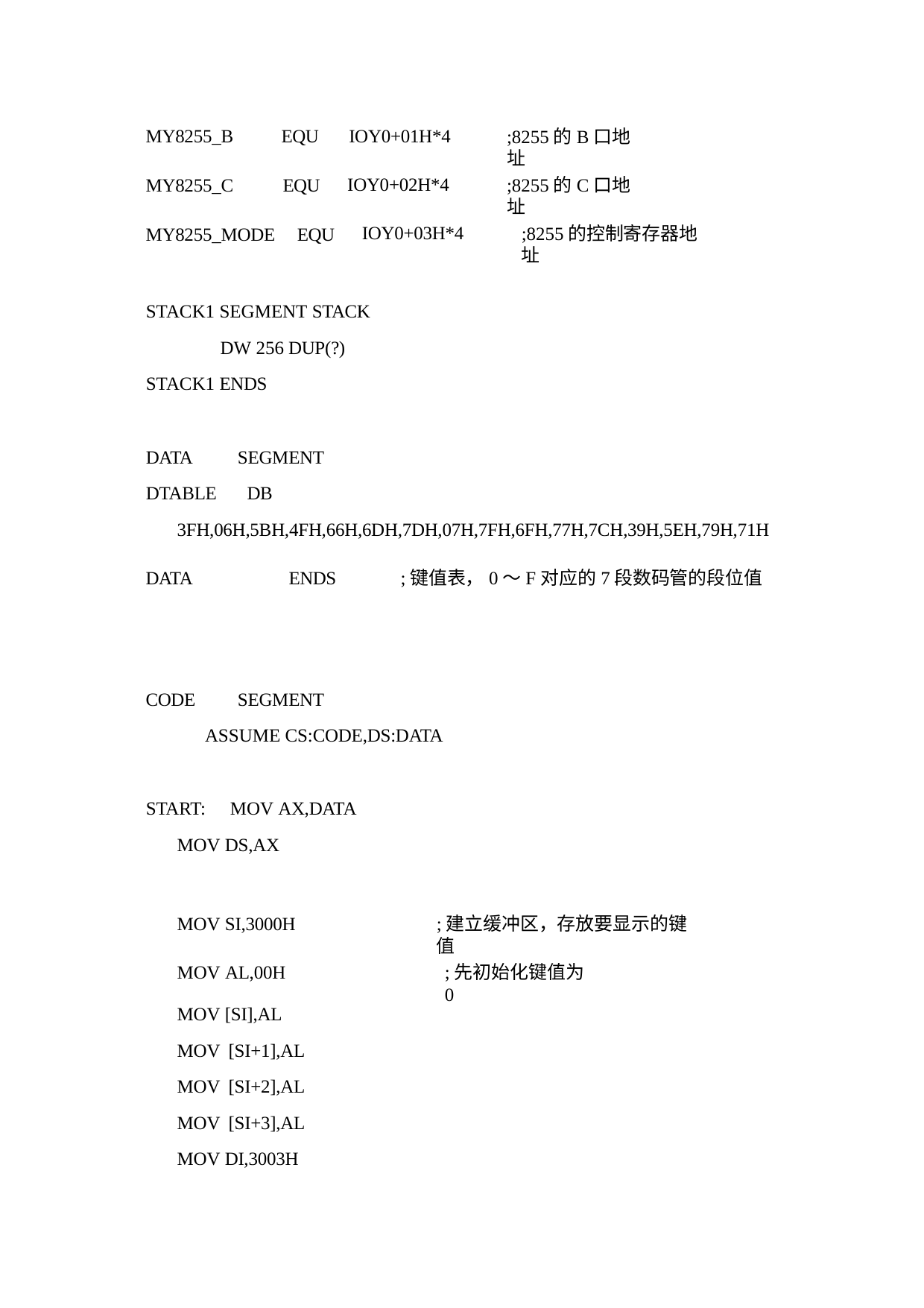

MY8255_B
EQU	IOY0+01H*4
;8255的B口地址
MY8255_C	EQU

MY8255_MODE	EQU
IOY0+02H*4
;8255的C口地址
IOY0+03H*4
;8255的控制寄存器地址
STACK1 SEGMENT STACK
DW 256 DUP(?) STACK1 ENDS
DATA
DTABLE
SEGMENT
DB
3FH,06H,5BH,4FH,66H,6DH,7DH,07H,7FH,6FH,77H,7CH,39H,5EH,79H,71H
DATA	ENDS	;键值表，0～F对应的7段数码管的段位值
CODE
SEGMENT
ASSUME CS:CODE,DS:DATA
START:	MOV AX,DATA
MOV DS,AX
MOV SI,3000H
;建立缓冲区，存放要显示的键值
MOV AL,00H
;先初始化键值为0
MOV [SI],AL
MOV [SI+1],AL MOV [SI+2],AL MOV [SI+3],AL MOV DI,3003H